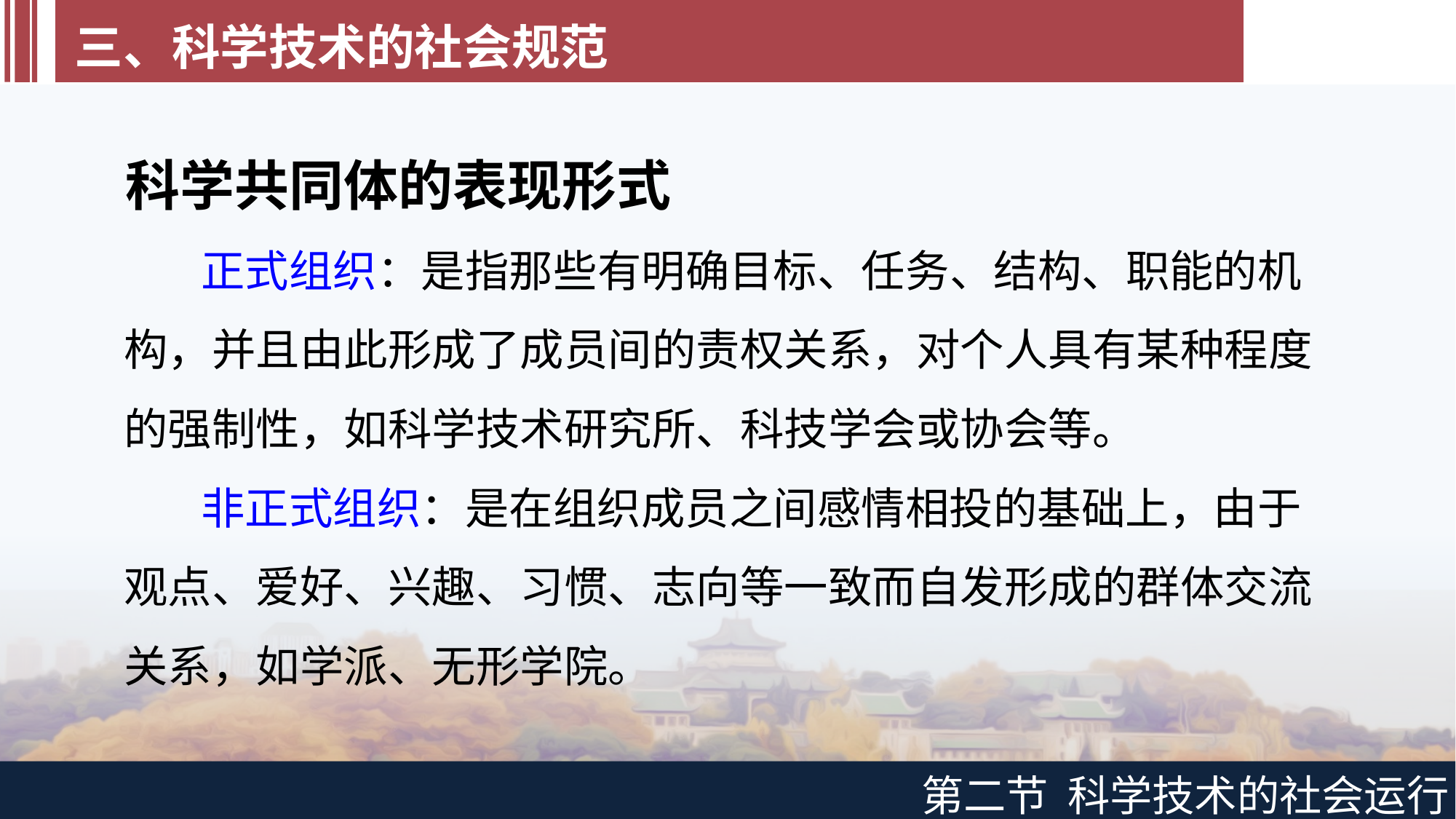

三、科学技术的社会规范
科学共同体的表现形式
正式组织：是指那些有明确目标、任务、结构、职能的机构，并且由此形成了成员间的责权关系，对个人具有某种程度的强制性，如科学技术研究所、科技学会或协会等。
非正式组织：是在组织成员之间感情相投的基础上，由于观点、爱好、兴趣、习惯、志向等一致而自发形成的群体交流关系，如学派、无形学院。
第二节  科学技术的社会运行